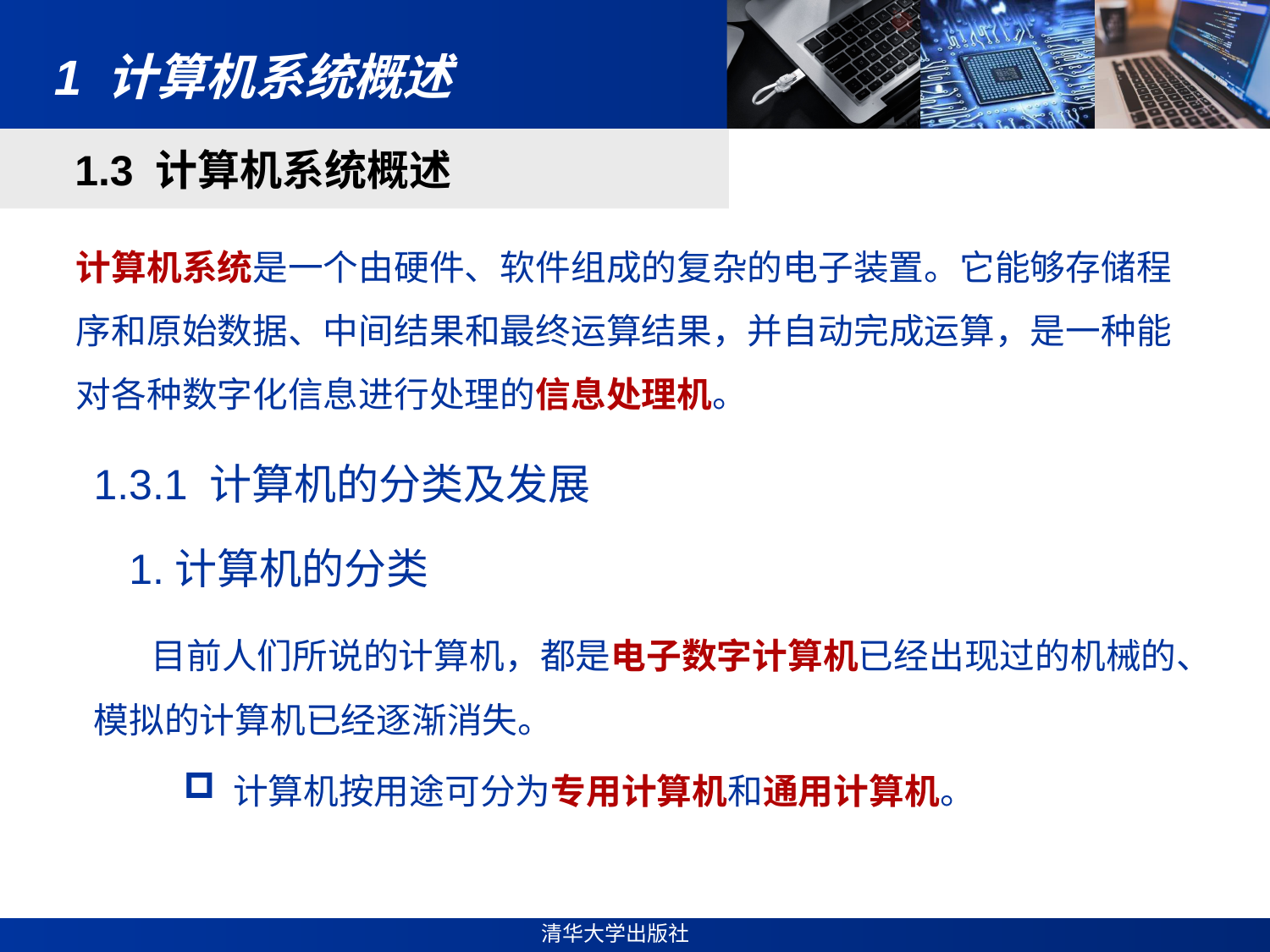

# 1 计算机系统概述
1.3 计算机系统概述
计算机系统是一个由硬件、软件组成的复杂的电子装置。它能够存储程序和原始数据、中间结果和最终运算结果，并自动完成运算，是一种能对各种数字化信息进行处理的信息处理机。
1.3.1 计算机的分类及发展
   1.计算机的分类
     目前人们所说的计算机，都是电子数字计算机已经出现过的机械的、模拟的计算机已经逐渐消失。
 计算机按用途可分为专用计算机和通用计算机。